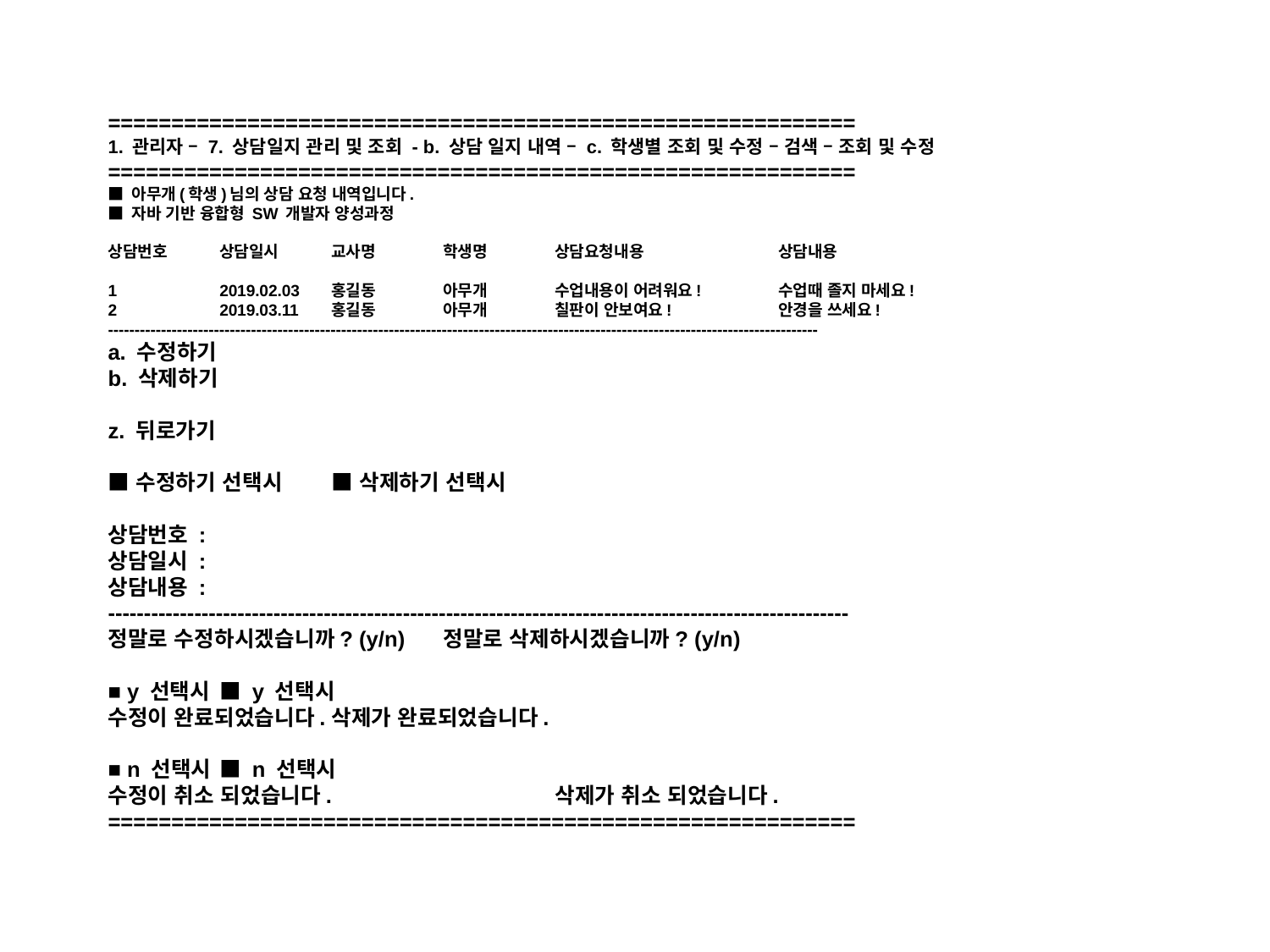

===========================================================
1. 관리자 – 7. 상담일지 관리 및 조회 - b. 상담 일지 내역 – c. 학생별 조회 및 수정 – 검색 – 조회 및 수정
===========================================================
■ 아무개(학생)님의 상담 요청 내역입니다.
■ 자바 기반 융합형 SW 개발자 양성과정

상담번호	상담일시	교사명	학생명	상담요청내용		상담내용

1	2019.02.03	홍길동	아무개	수업내용이 어려워요!	수업때 졸지 마세요!
2	2019.03.11	홍길동	아무개	칠판이 안보여요!	안경을 쓰세요!
--------------------------------------------------------------------------------------------------------------------------------------
a. 수정하기
b. 삭제하기

z. 뒤로가기
■ 수정하기 선택시			■ 삭제하기 선택시

상담번호 :
상담일시 :
상담내용 :
-------------------------------------------------------------------------------------------------------
정말로 수정하시겠습니까? (y/n) 		정말로 삭제하시겠습니까? (y/n)
■ y 선택시				■ y 선택시
수정이 완료되었습니다.			삭제가 완료되었습니다.
■ n 선택시 			■ n 선택시
수정이 취소 되었습니다. 	     	삭제가 취소 되었습니다.
===========================================================